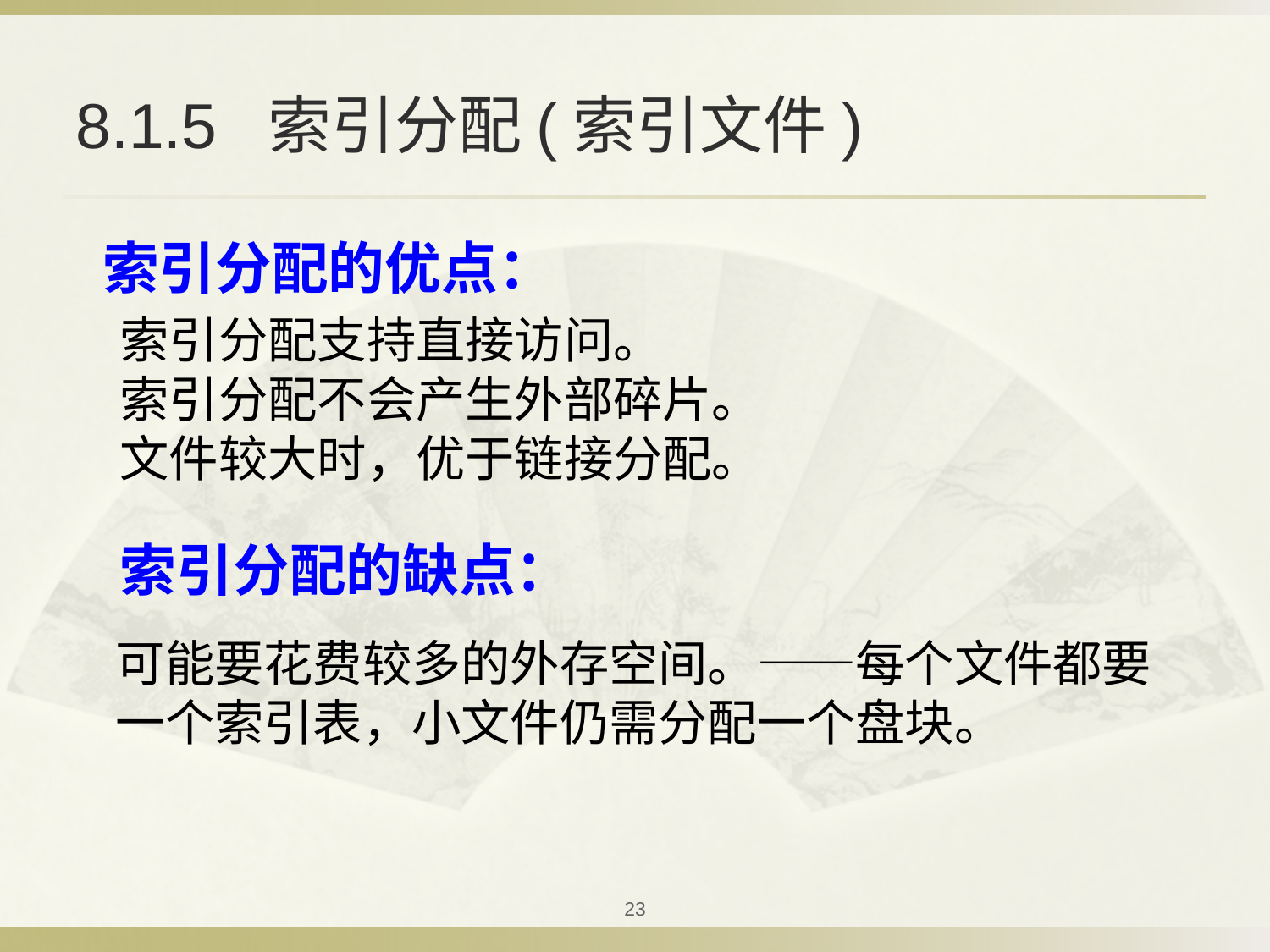

# 8.1.5  索引分配(索引文件)
索引分配的优点：
索引分配支持直接访问。
索引分配不会产生外部碎片。
文件较大时，优于链接分配。
索引分配的缺点：
可能要花费较多的外存空间。——每个文件都要一个索引表，小文件仍需分配一个盘块。
23